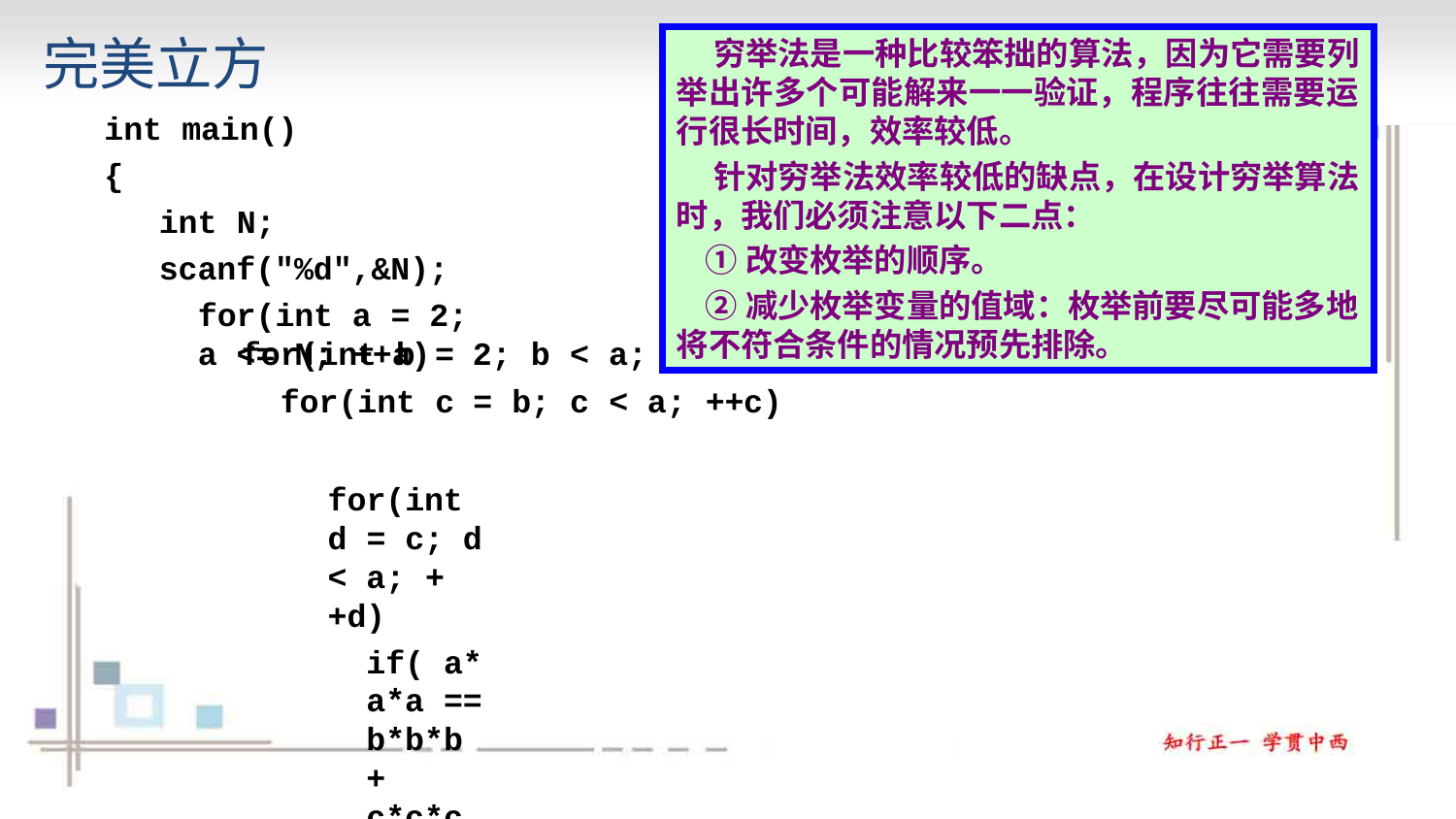

# 完美立方
    穷举法是一种比较笨拙的算法，因为它需要列举出许多个可能解来一一验证，程序往往需要运行很长时间，效率较低。
    针对穷举法效率较低的缺点，在设计穷举算法时，我们必须注意以下二点：
    ①改变枚举的顺序。
    ②减少枚举变量的值域：枚举前要尽可能多地将不符合条件的情况预先排除。
int main()
{
int N;
scanf("%d",&N);
for(int a = 2; a <= N; ++a)

for(int d = c; d < a; ++d)
if( a*a*a == b*b*b + c*c*c +d*d*d)
printf("Cube = %d, Triple = (%d,%d,%d)\n", a, b, c,
d);
return 0;
}
| for(int b = | 2; b | < | a; ++b) |
| --- | --- | --- | --- |
| for(int c | = b; | c | < a; ++c) |